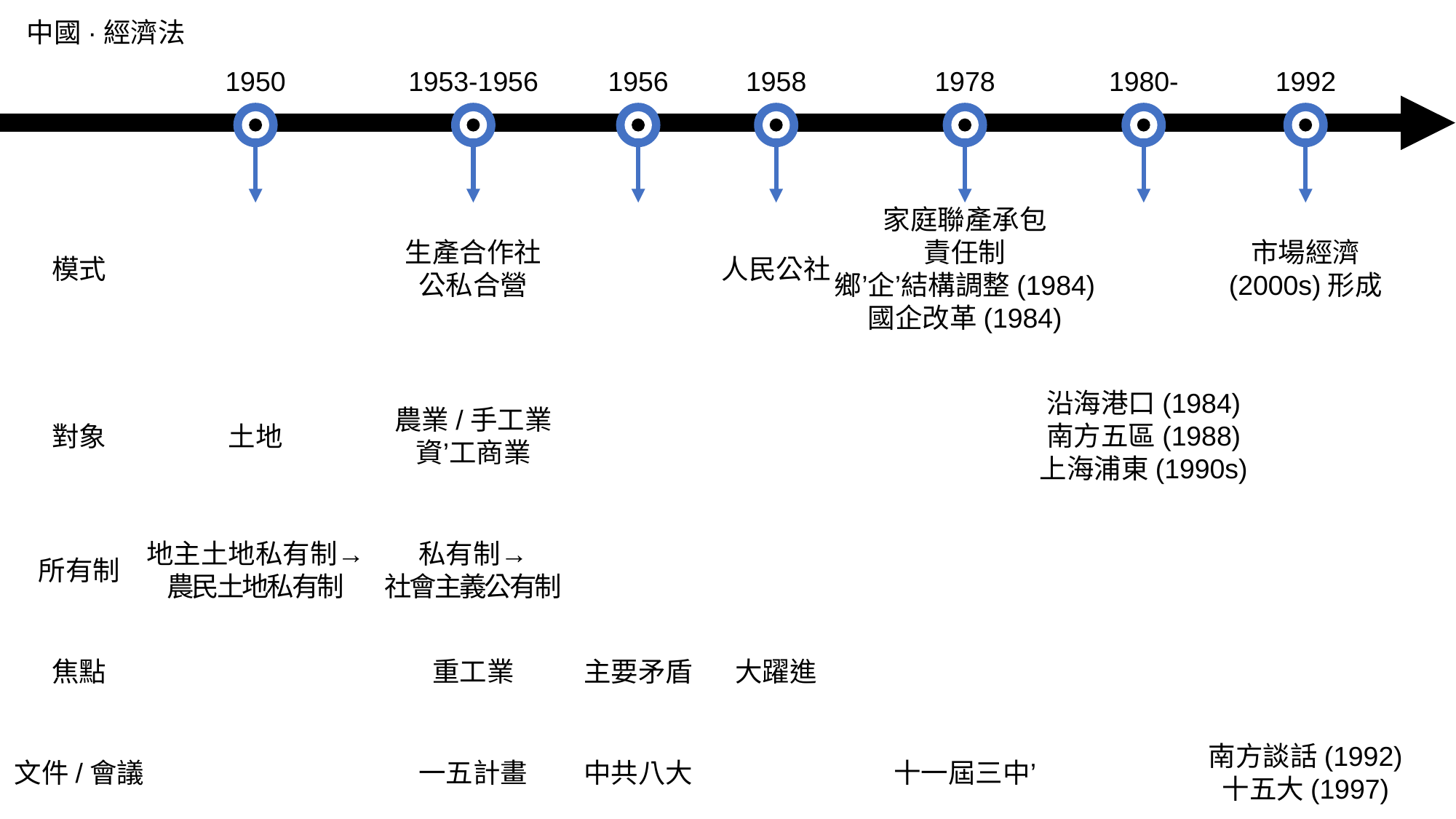

中國·經濟法
1950

1953-1956

1956

1958

1978

1980-

1992

家庭聯產承包
責任制
鄉’企’結構調整(1984)
國企改革(1984)
生產合作社
公私合營
市場經濟
(2000s)形成
模式
人民公社
沿海港口(1984)
南方五區(1988)
上海浦東(1990s)
農業/手工業
資’工商業
對象
土地
地主土地私有制→
農民土地私有制
私有制→
社會主義公有制
所有制
焦點
重工業
主要矛盾
大躍進
南方談話(1992)
十五大(1997)
文件/會議
一五計畫
中共八大
十一屆三中’